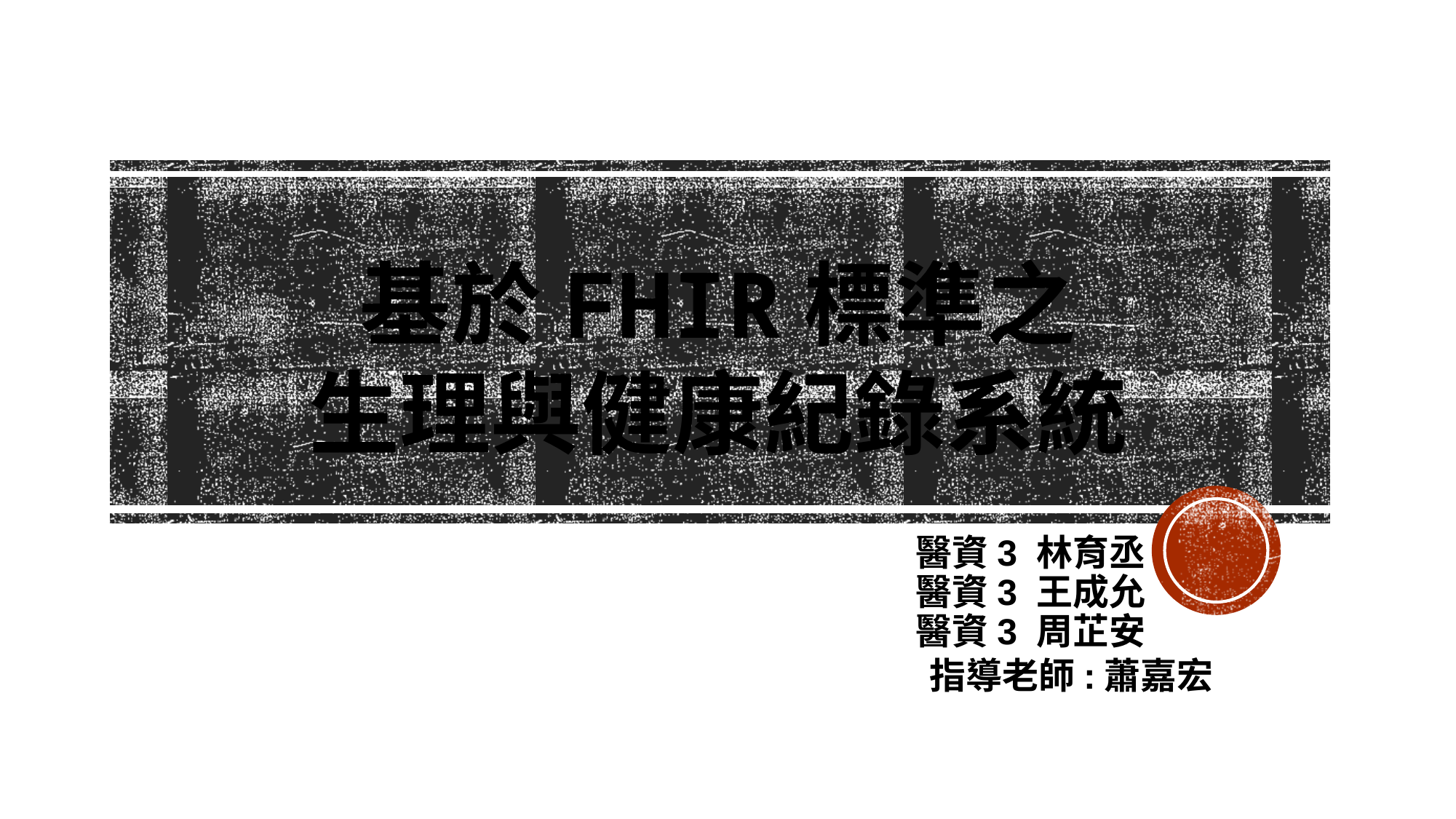

基於FHIR標準之
生理與健康紀錄系統
醫資3 林育丞
醫資3 王成允
醫資3 周芷安

指導老師:蕭嘉宏